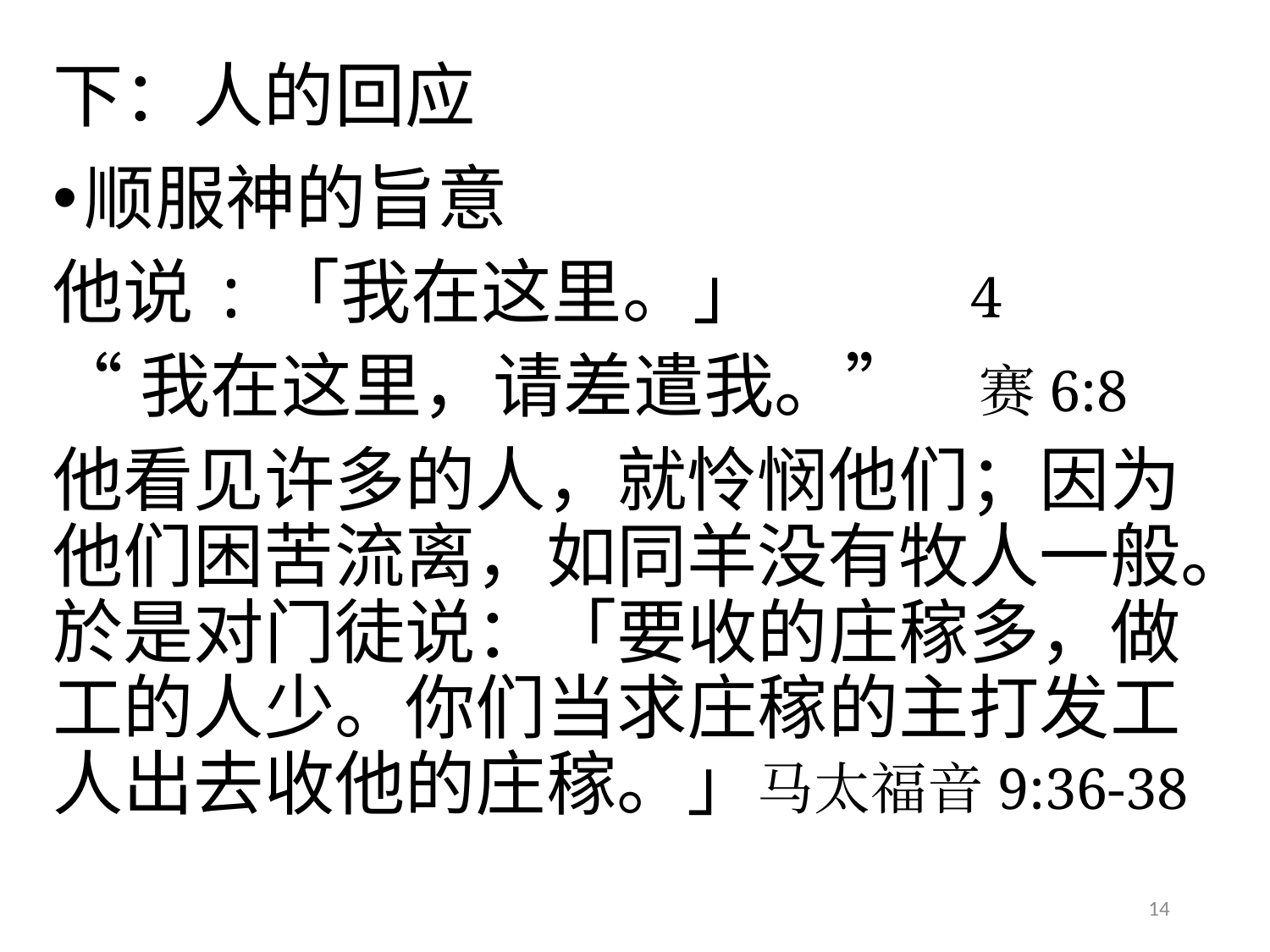

# 下：人的回应
顺服神的旨意
他说:「我在这里。」            4
“我在这里，请差遣我。”    赛6:8
他看见许多的人，就怜悯他们；因为他们困苦流离，如同羊没有牧人一般。於是对门徒说：「要收的庄稼多，做工的人少。你们当求庄稼的主打发工人出去收他的庄稼。」马太福音9:36-38
14